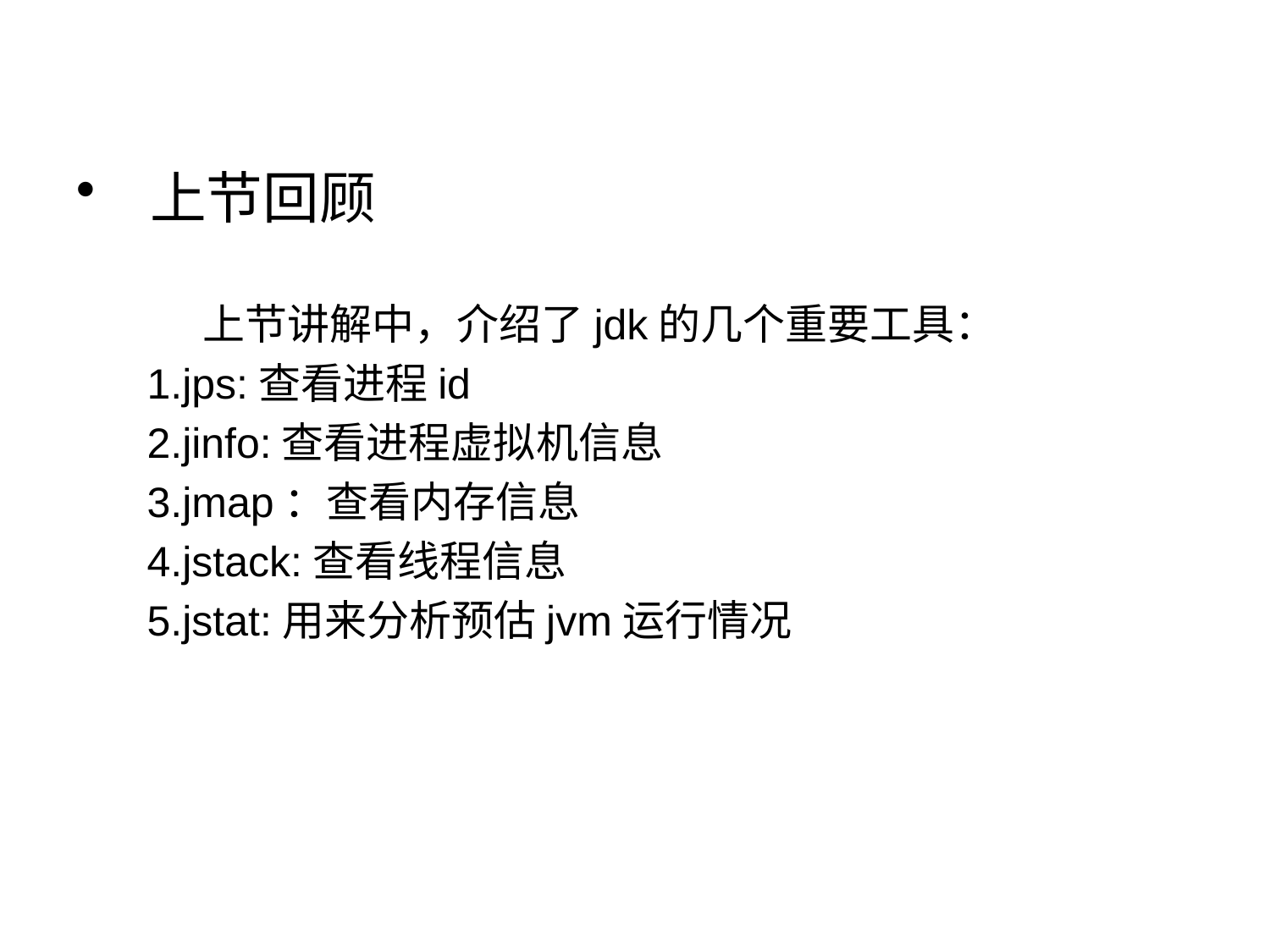

上节回顾

	上节讲解中，介绍了jdk的几个重要工具：
      1.jps:查看进程id
      2.jinfo:查看进程虚拟机信息
      3.jmap：查看内存信息
      4.jstack:查看线程信息
      5.jstat:用来分析预估jvm运行情况